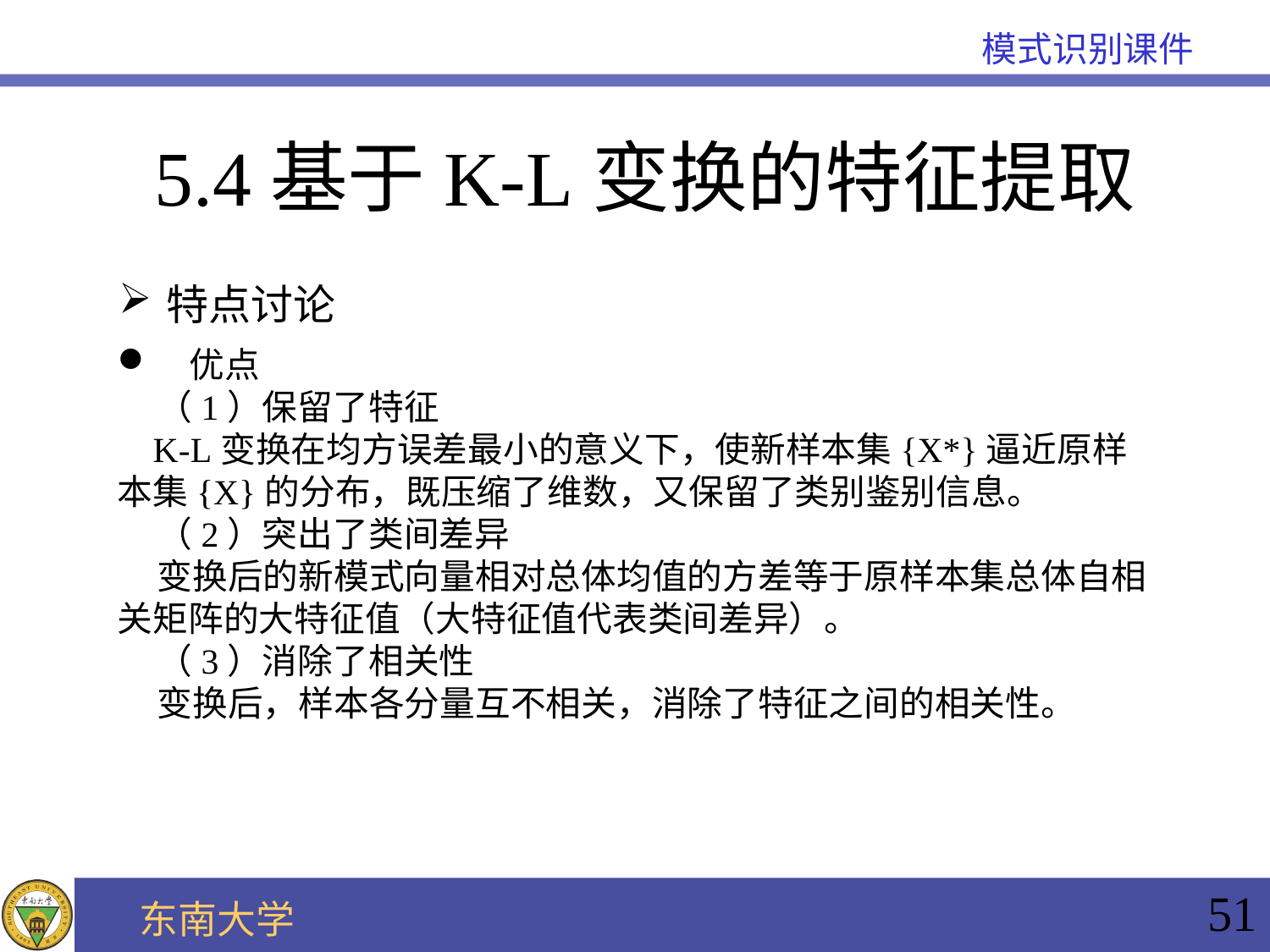

# 5.4基于K-L变换的特征提取
特点讨论
  优点
    （1）保留了特征
    K-L变换在均方误差最小的意义下，使新样本集{X*}逼近原样本集{X}的分布，既压缩了维数，又保留了类别鉴别信息。
    （2）突出了类间差异
    变换后的新模式向量相对总体均值的方差等于原样本集总体自相关矩阵的大特征值（大特征值代表类间差异）。
    （3）消除了相关性
    变换后，样本各分量互不相关，消除了特征之间的相关性。
51